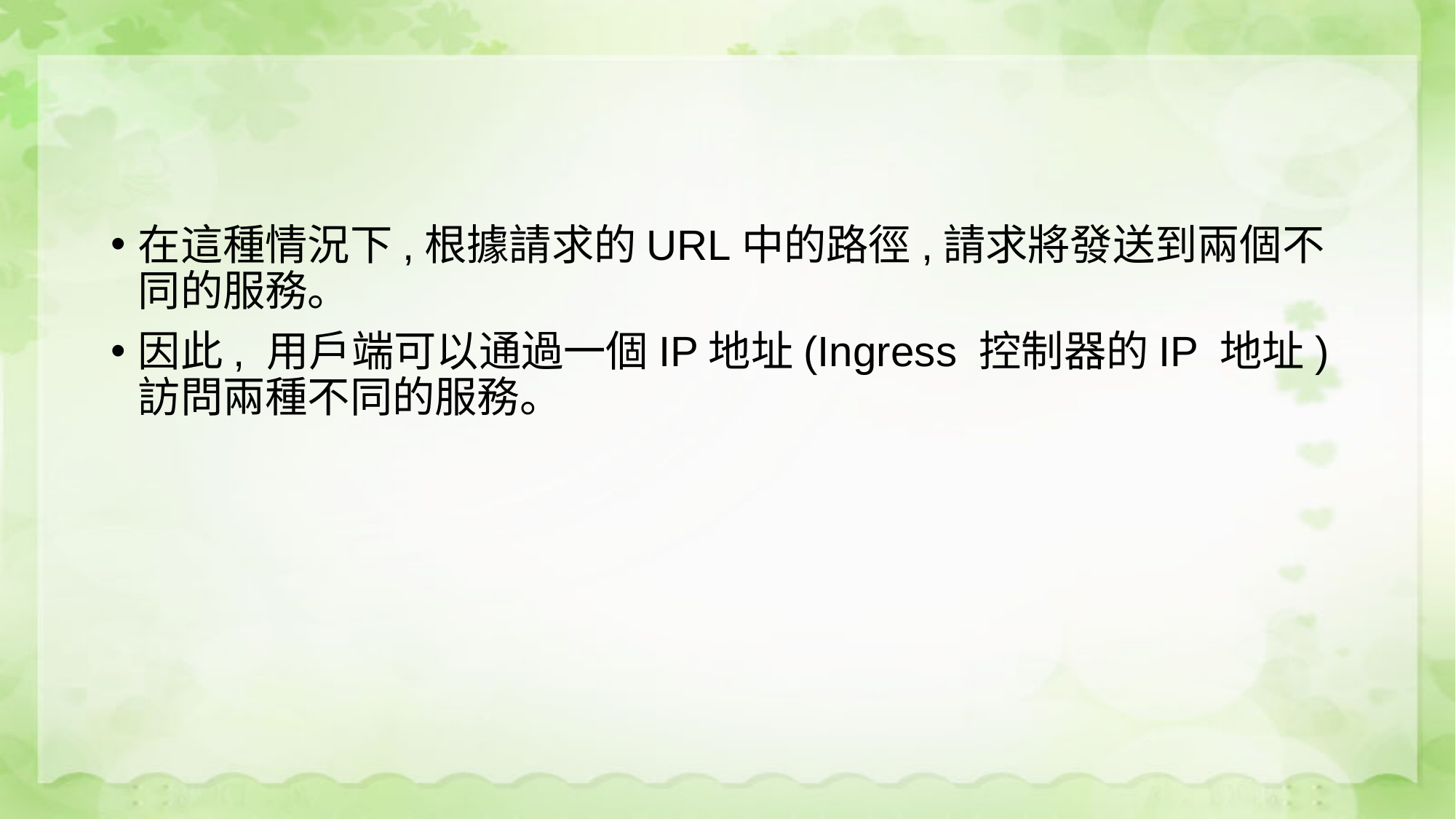

#
在這種情況下,根據請求的URL中的路徑,請求將發送到兩個不同的服務。
因此, 用戶端可以通過一個IP地址(Ingress 控制器的IP 地址)訪問兩種不同的服務。